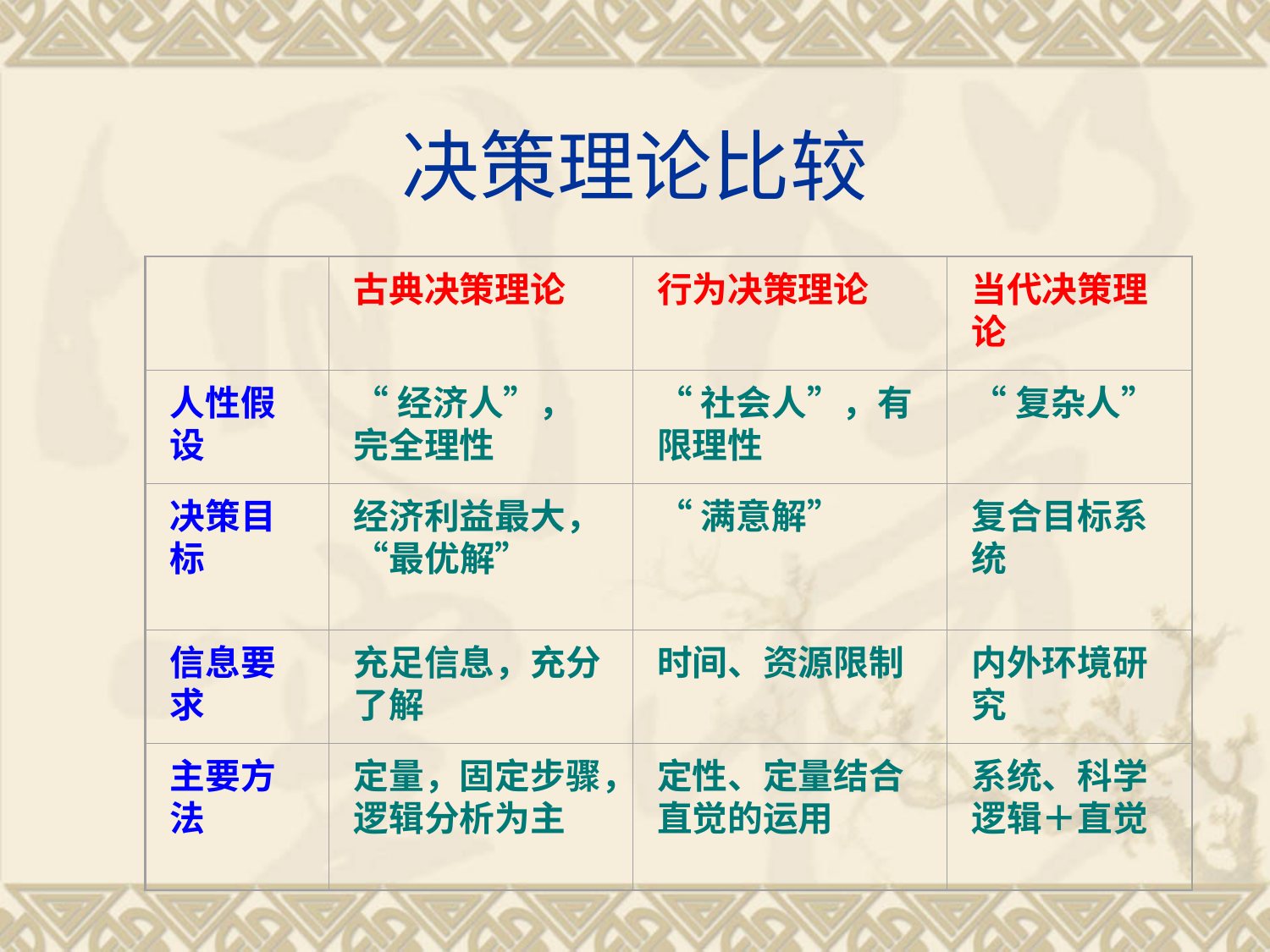

# 决策理论比较

古典决策理论

行为决策理论

当代决策理论

人性假设

“经济人”，完全理性

“社会人”，有限理性

“复杂人”

决策目标

经济利益最大，“最优解”

“满意解”

复合目标系统

信息要求

充足信息，充分了解

时间、资源限制

内外环境研究

主要方法

定量，固定步骤，逻辑分析为主

定性、定量结合
直觉的运用

系统、科学
逻辑＋直觉